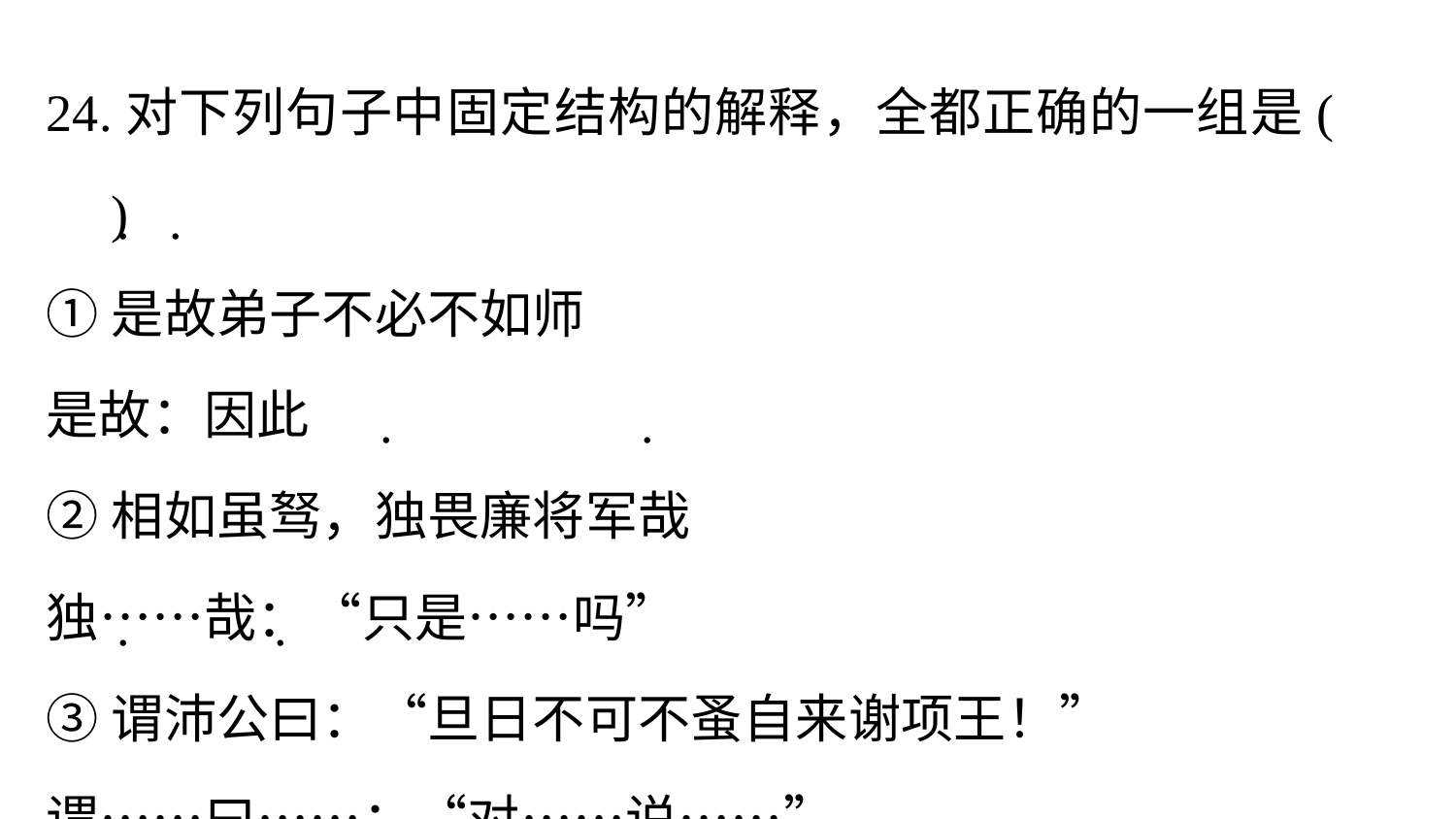

24.对下列句子中固定结构的解释，全都正确的一组是(　　)
①是故弟子不必不如师
是故：因此
②相如虽驽，独畏廉将军哉
独……哉：“只是……吗”
③谓沛公曰：“旦日不可不蚤自来谢项王！”
谓……曰……：“对……说……”
.   .
.                   .
.           .